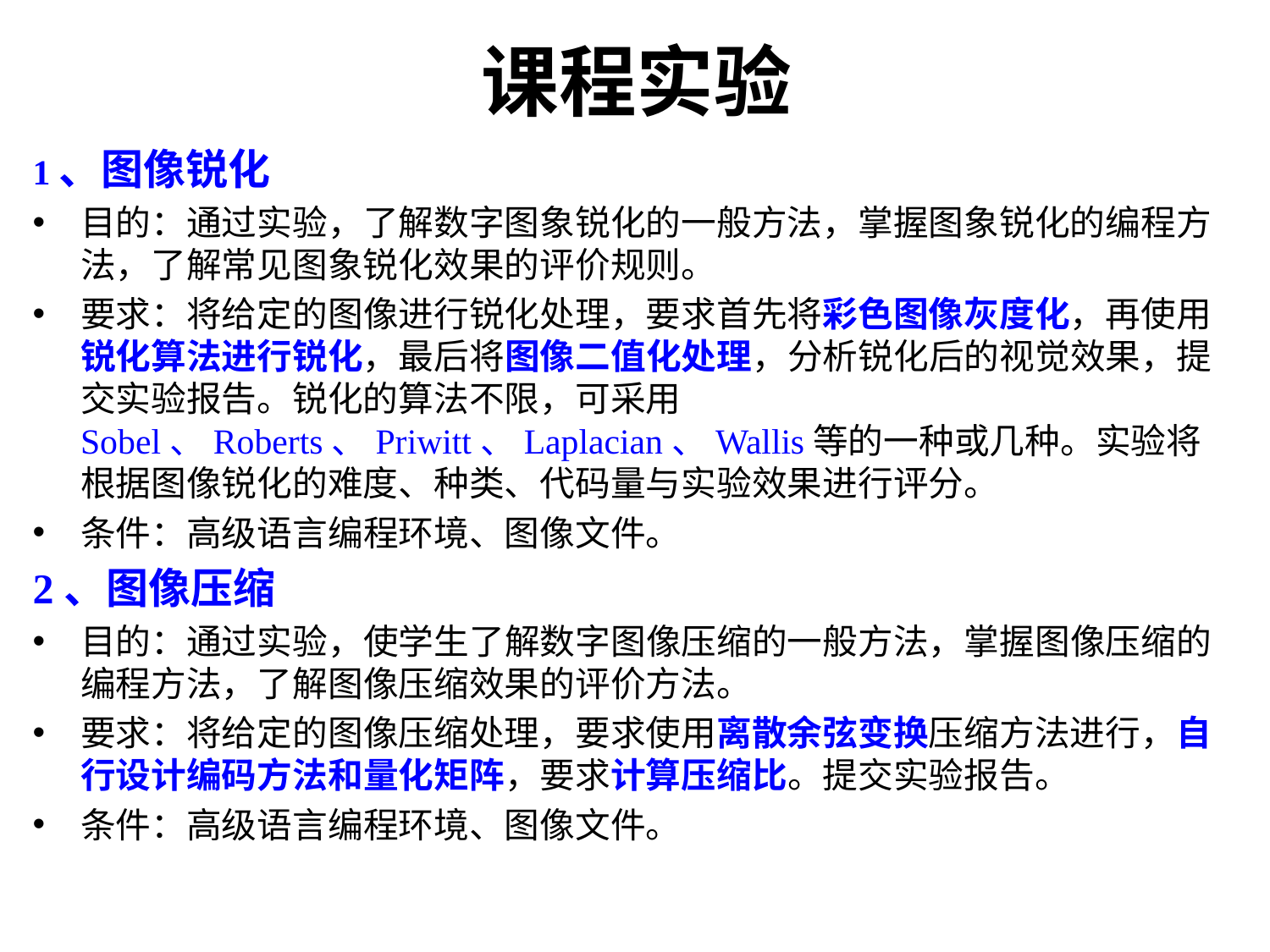

# 课程实验
1、图像锐化
目的：通过实验，了解数字图象锐化的一般方法，掌握图象锐化的编程方法，了解常见图象锐化效果的评价规则。
要求：将给定的图像进行锐化处理，要求首先将彩色图像灰度化，再使用锐化算法进行锐化，最后将图像二值化处理，分析锐化后的视觉效果，提交实验报告。锐化的算法不限，可采用Sobel、Roberts、Priwitt、Laplacian、Wallis等的一种或几种。实验将根据图像锐化的难度、种类、代码量与实验效果进行评分。
条件：高级语言编程环境、图像文件。
2、图像压缩
目的：通过实验，使学生了解数字图像压缩的一般方法，掌握图像压缩的编程方法，了解图像压缩效果的评价方法。
要求：将给定的图像压缩处理，要求使用离散余弦变换压缩方法进行，自行设计编码方法和量化矩阵，要求计算压缩比。提交实验报告。
条件：高级语言编程环境、图像文件。